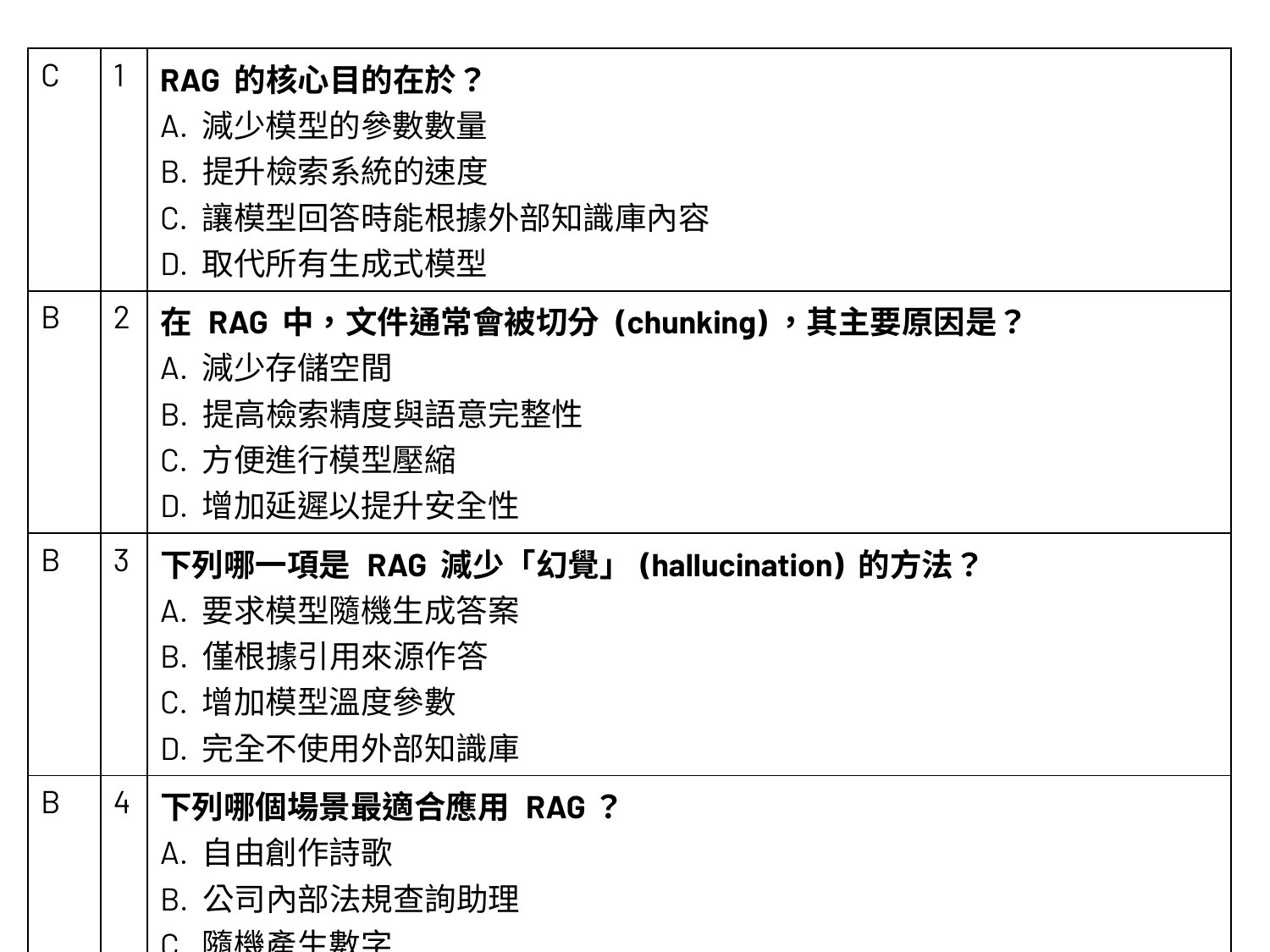

| C | 1 | RAG 的核心目的在於？ A. 減少模型的參數數量 B. 提升檢索系統的速度 C. 讓模型回答時能根據外部知識庫內容 D. 取代所有生成式模型 |
| --- | --- | --- |
| B | 2 | 在 RAG 中，文件通常會被切分 (chunking)，其主要原因是？ A. 減少存儲空間 B. 提高檢索精度與語意完整性 C. 方便進行模型壓縮 D. 增加延遲以提升安全性 |
| B | 3 | 下列哪一項是 RAG 減少「幻覺」(hallucination) 的方法？ A. 要求模型隨機生成答案 B. 僅根據引用來源作答 C. 增加模型溫度參數 D. 完全不使用外部知識庫 |
| B | 4 | 下列哪個場景最適合應用 RAG？ A. 自由創作詩歌 B. 公司內部法規查詢助理 C. 隨機產生數字 D. 訓練小型語言模型 |